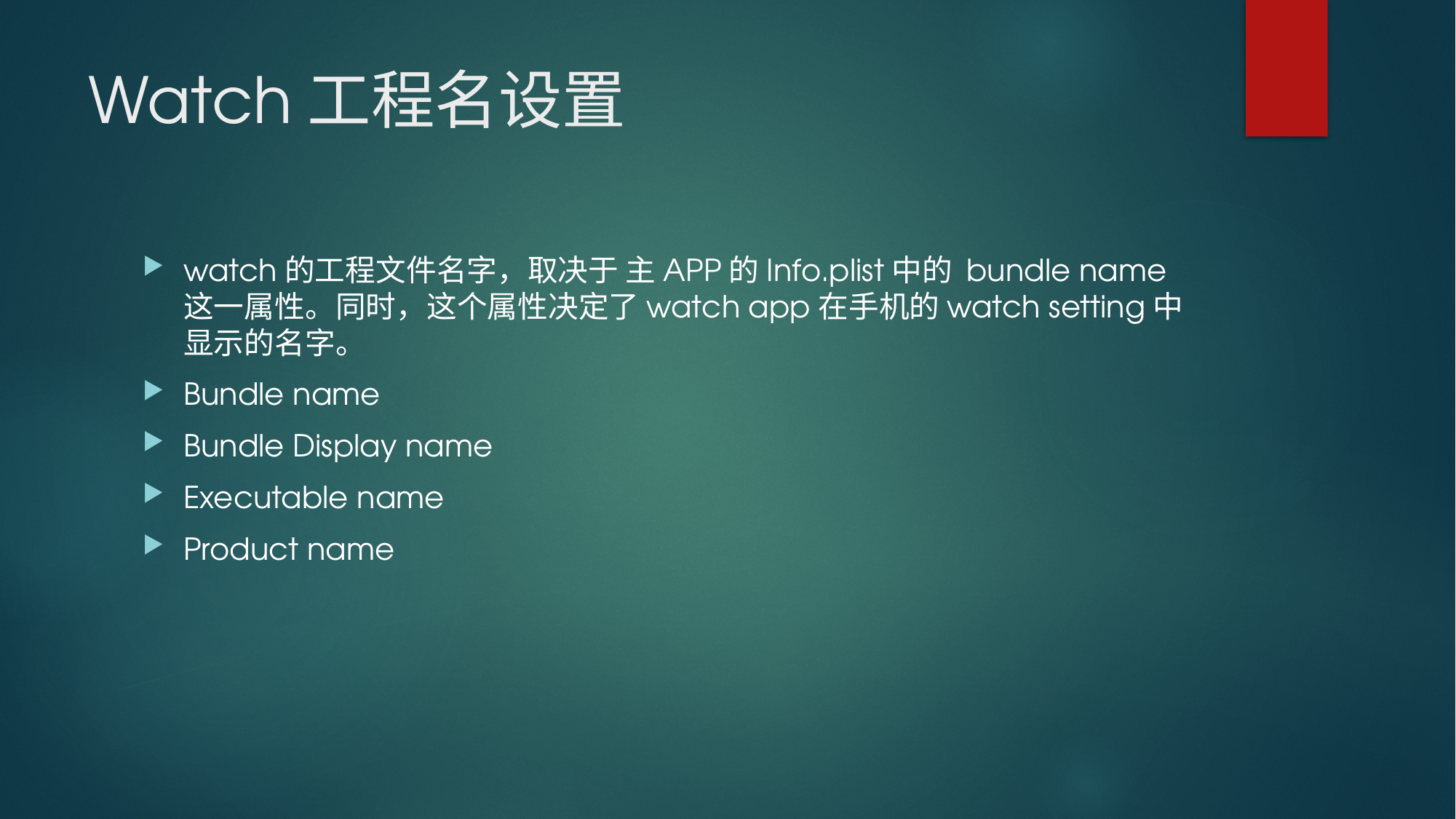

# Watch工程名设置
watch的工程文件名字，取决于 主APP的Info.plist中的 bundle name这一属性。同时，这个属性决定了watch app在手机的watch setting中显示的名字。
Bundle name
Bundle Display name
Executable name
Product name